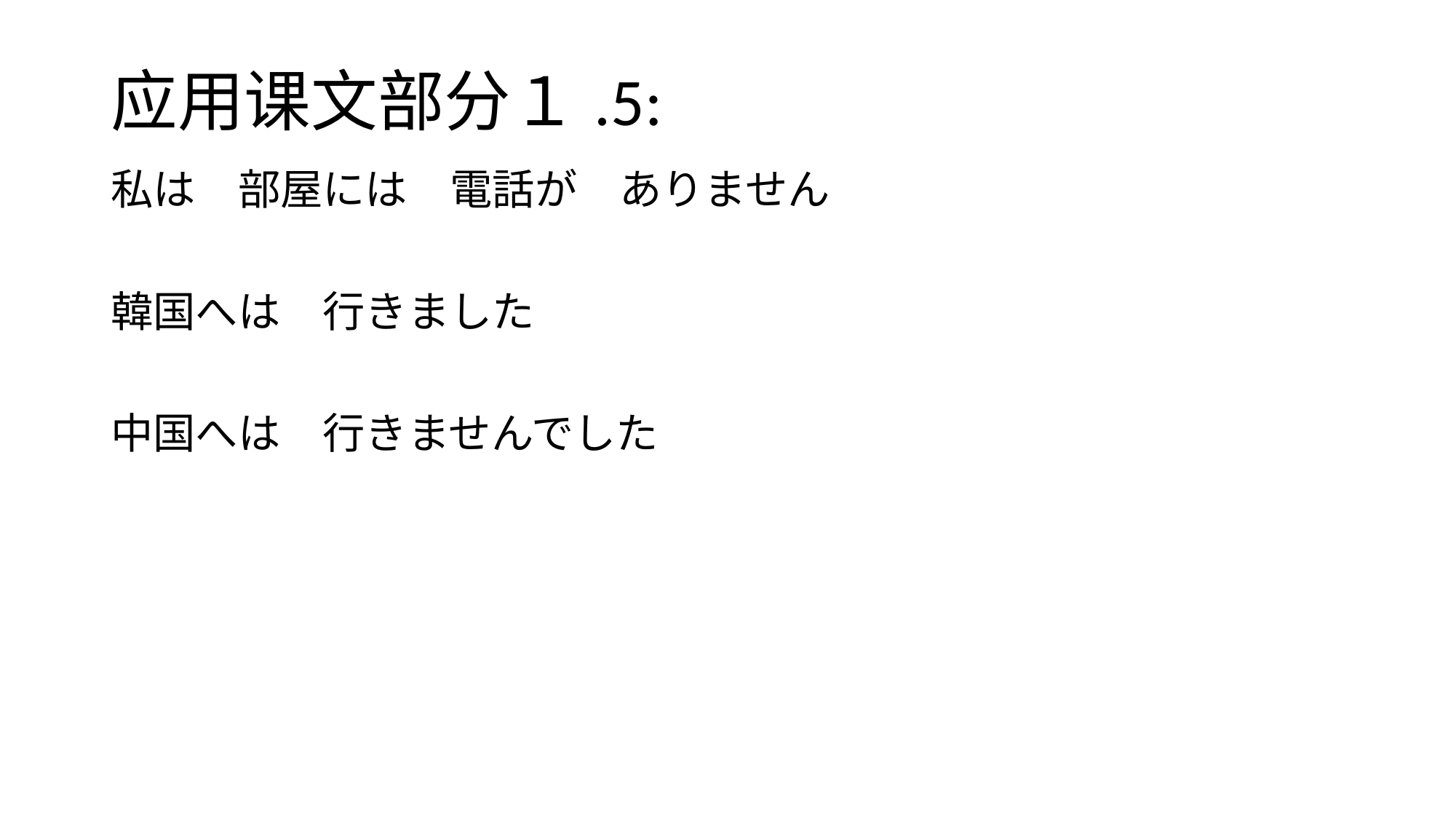

# 应用课文部分１.5:
私は　部屋には　電話が　ありません

韓国へは　行きました

中国へは　行きませんでした